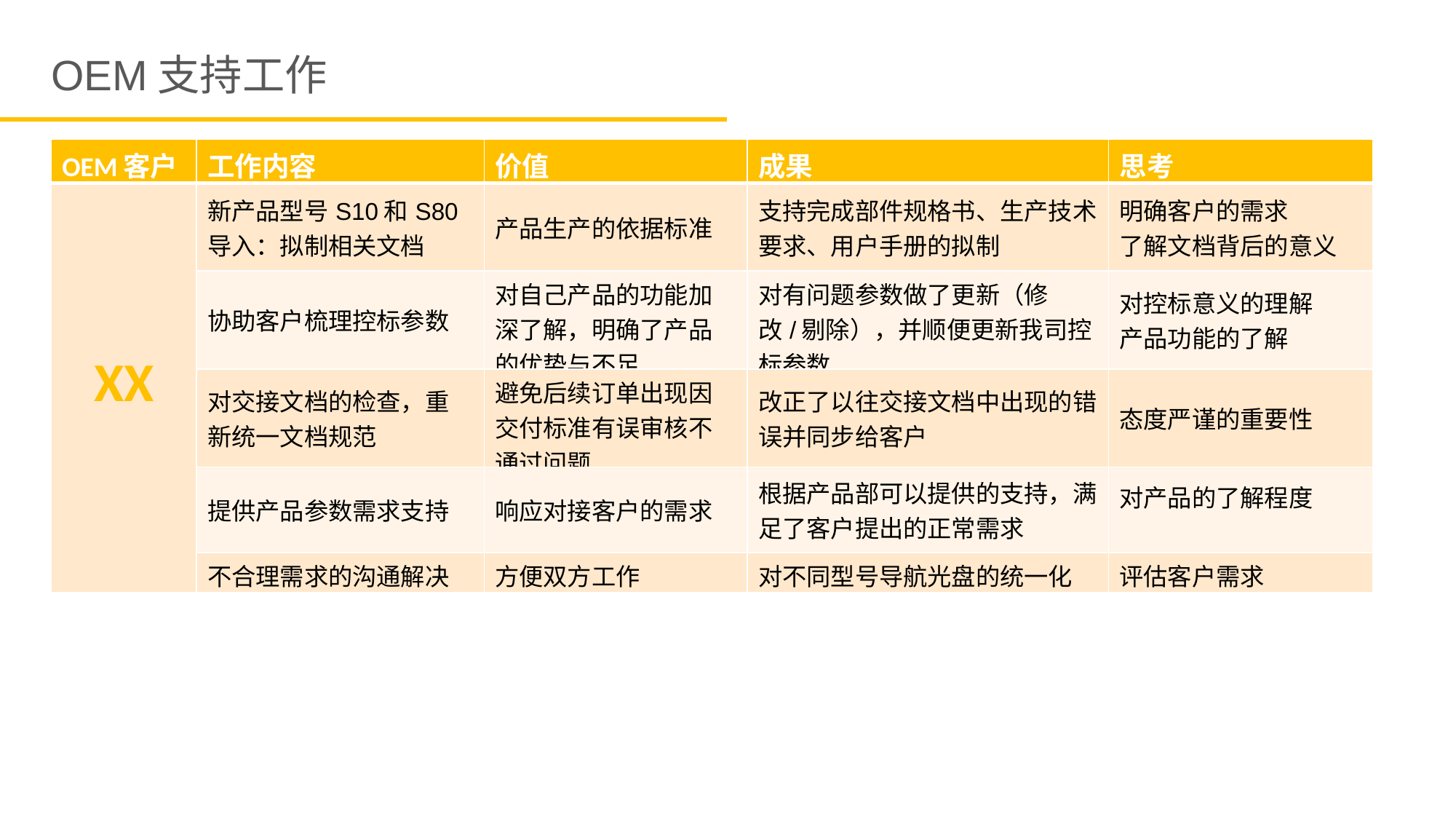

OEM支持工作
| OEM客户 | 工作内容 | 价值 | 成果 | 思考 |
| --- | --- | --- | --- | --- |
| XX | 新产品型号S10和S80导入：拟制相关文档 | 产品生产的依据标准 | 支持完成部件规格书、生产技术要求、用户手册的拟制 | 明确客户的需求 了解文档背后的意义 |
|  | 协助客户梳理控标参数 | 对自己产品的功能加深了解，明确了产品的优势与不足 | 对有问题参数做了更新（修改/剔除），并顺便更新我司控标参数 | 对控标意义的理解 产品功能的了解 |
|  | 对交接文档的检查，重新统一文档规范 | 避免后续订单出现因交付标准有误审核不通过问题 | 改正了以往交接文档中出现的错误并同步给客户 | 态度严谨的重要性 |
|  | 提供产品参数需求支持 | 响应对接客户的需求 | 根据产品部可以提供的支持，满足了客户提出的正常需求 | 对产品的了解程度 |
|  | 不合理需求的沟通解决 | 方便双方工作 | 对不同型号导航光盘的统一化 | 评估客户需求 |